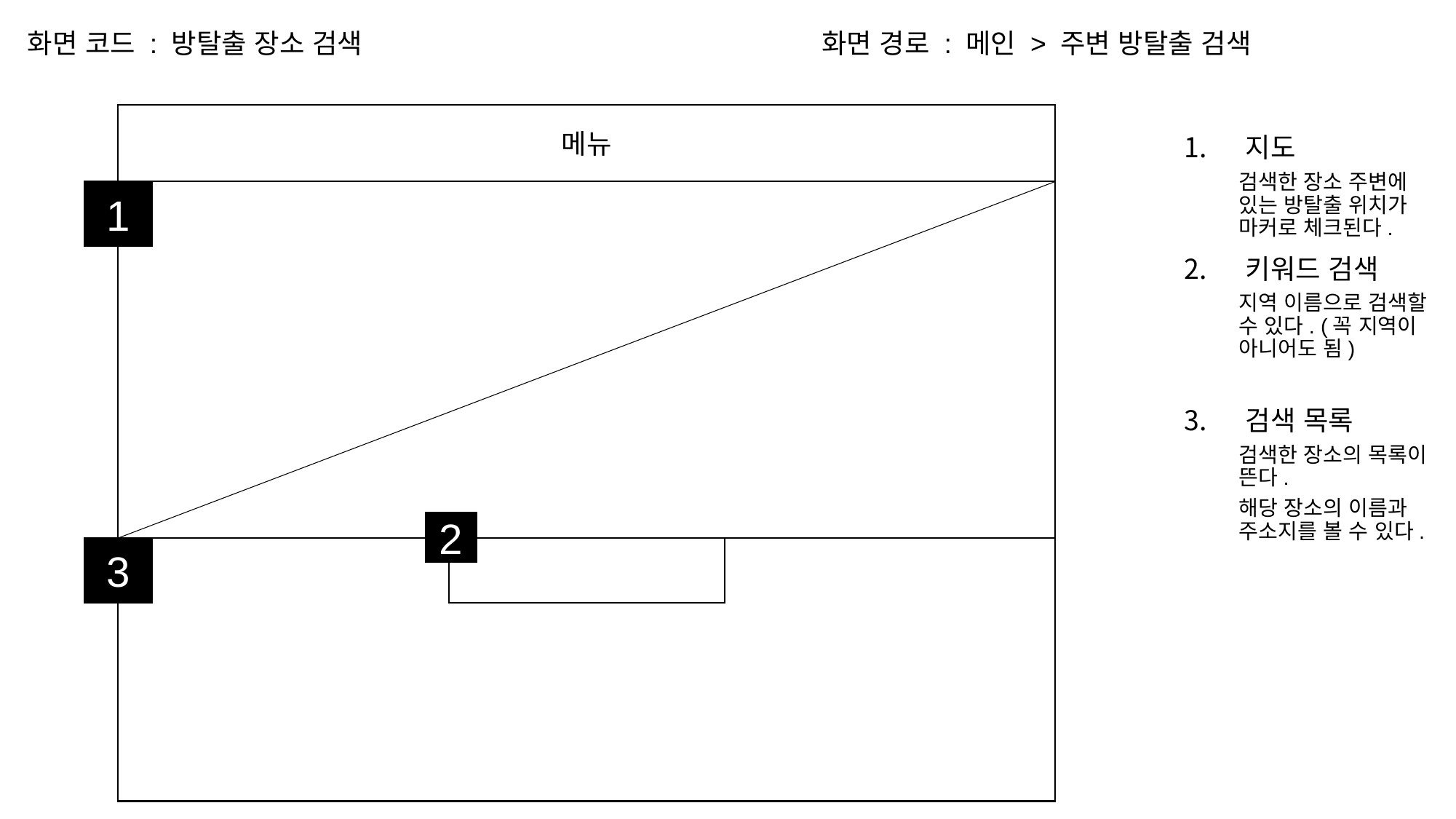

# 화면 코드 : 방탈출 장소 검색
화면 경로 : 메인 > 주변 방탈출 검색
메뉴
지도
검색한 장소 주변에 있는 방탈출 위치가 마커로 체크된다.
키워드 검색
지역 이름으로 검색할 수 있다. (꼭 지역이 아니어도 됨)

검색 목록
검색한 장소의 목록이 뜬다.
해당 장소의 이름과 주소지를 볼 수 있다.
1

2
3